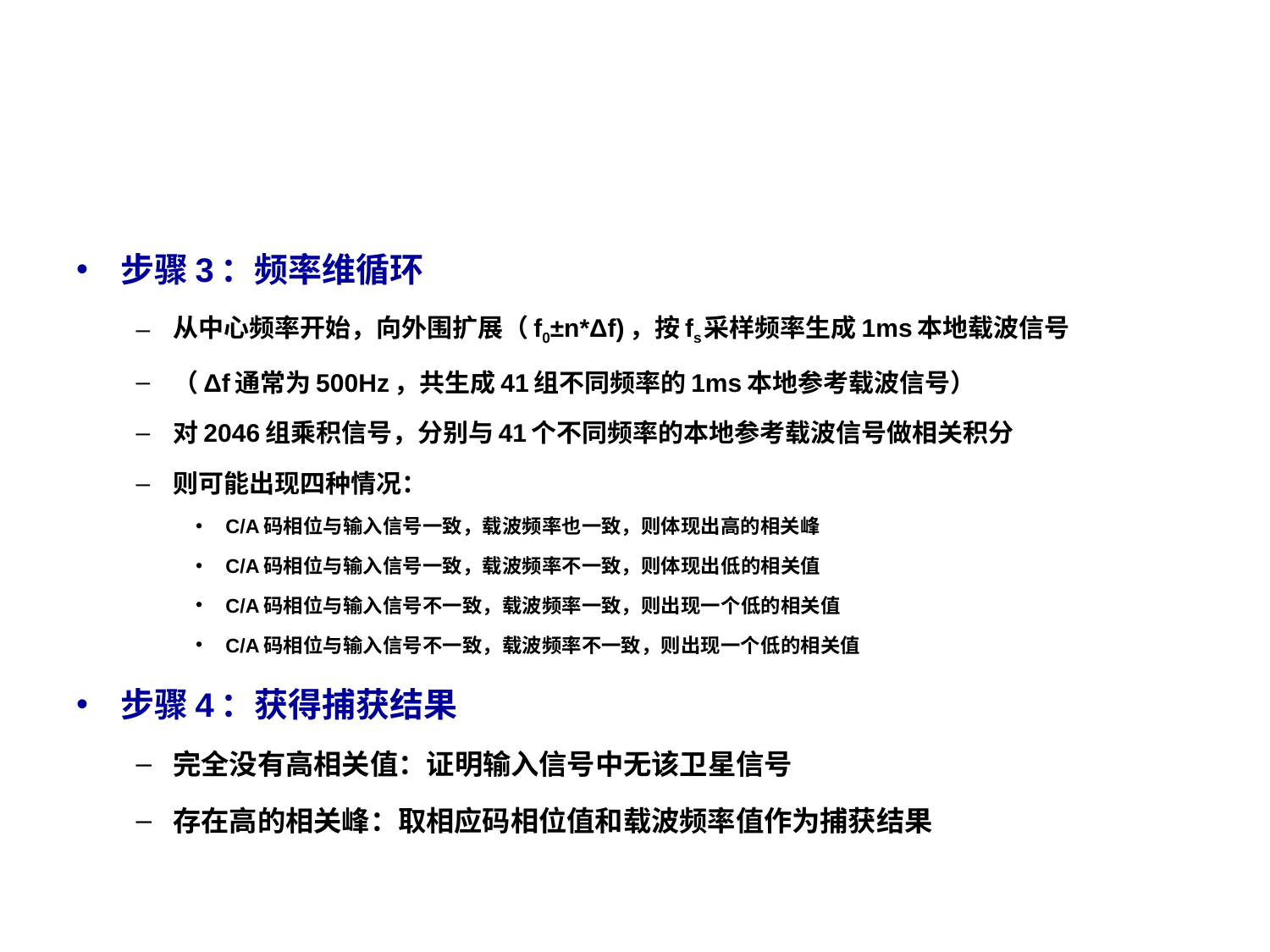

#
步骤3：频率维循环
从中心频率开始，向外围扩展（f0±n*Δf)，按fs采样频率生成1ms本地载波信号
（Δf通常为500Hz，共生成41组不同频率的1ms本地参考载波信号）
对2046组乘积信号，分别与41个不同频率的本地参考载波信号做相关积分
则可能出现四种情况：
C/A码相位与输入信号一致，载波频率也一致，则体现出高的相关峰
C/A码相位与输入信号一致，载波频率不一致，则体现出低的相关值
C/A码相位与输入信号不一致，载波频率一致，则出现一个低的相关值
C/A码相位与输入信号不一致，载波频率不一致，则出现一个低的相关值
步骤4：获得捕获结果
完全没有高相关值：证明输入信号中无该卫星信号
存在高的相关峰：取相应码相位值和载波频率值作为捕获结果